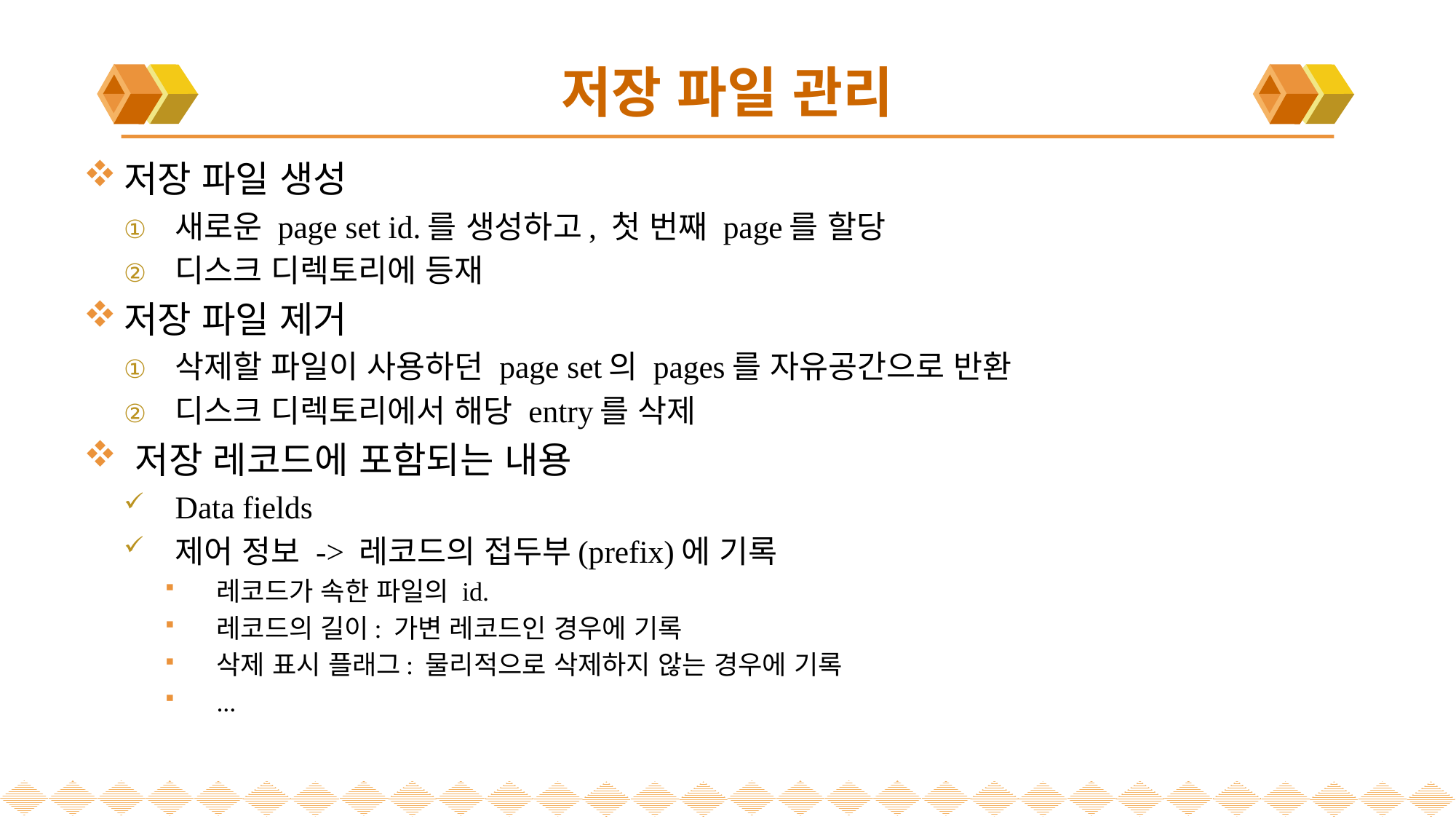

# 저장 파일 관리
저장 파일 생성
새로운 page set id.를 생성하고, 첫 번째 page를 할당
디스크 디렉토리에 등재
저장 파일 제거
삭제할 파일이 사용하던 page set의 pages를 자유공간으로 반환
디스크 디렉토리에서 해당 entry를 삭제
저장 레코드에 포함되는 내용
Data fields
제어 정보 -> 레코드의 접두부(prefix)에 기록
레코드가 속한 파일의 id.
레코드의 길이: 가변 레코드인 경우에 기록
삭제 표시 플래그: 물리적으로 삭제하지 않는 경우에 기록
...